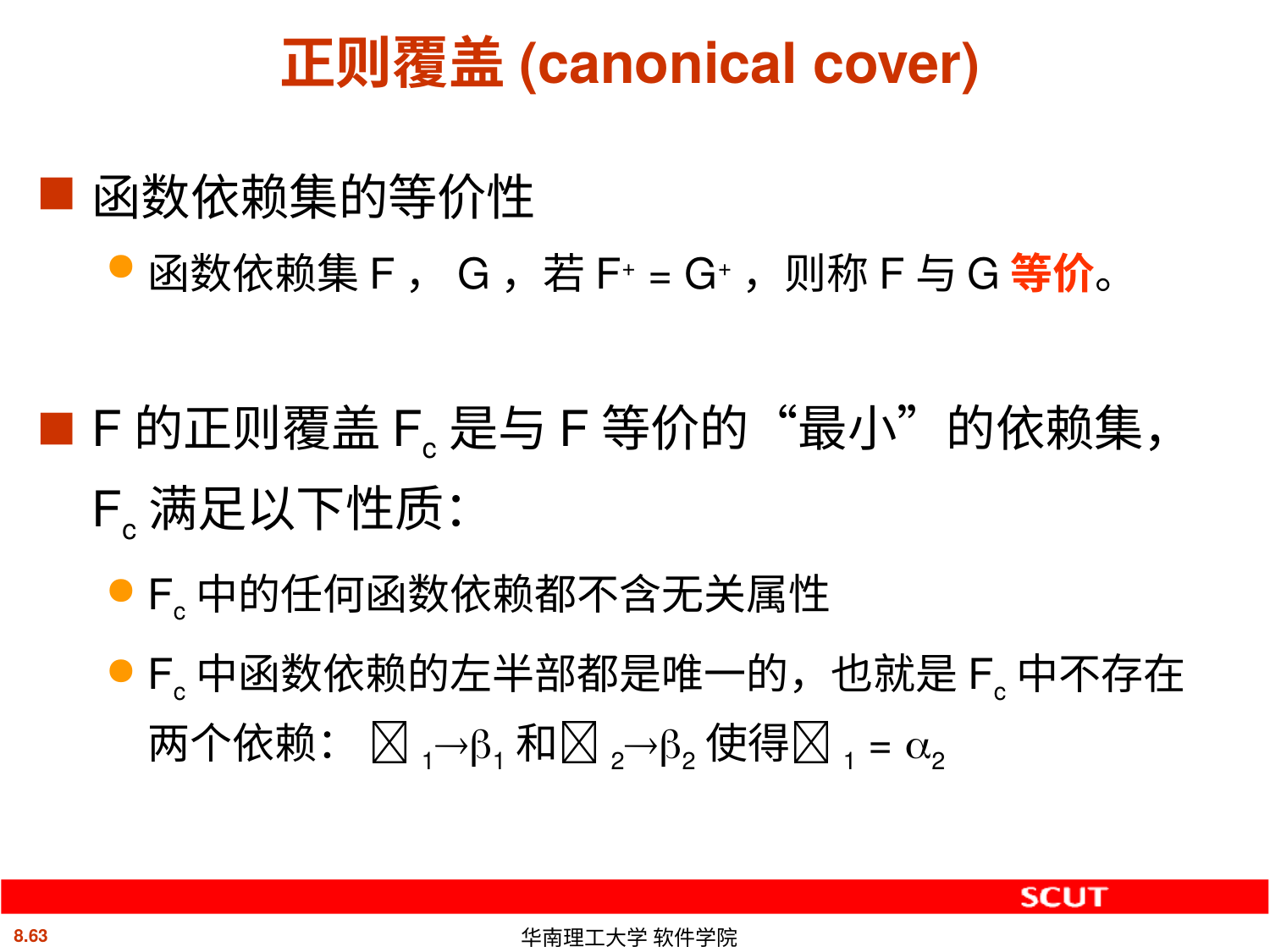

# 正则覆盖(canonical cover)
函数依赖集的等价性
函数依赖集F，G，若F+ = G+，则称F与G等价。

F的正则覆盖Fc是与F等价的“最小”的依赖集，Fc满足以下性质：
Fc中的任何函数依赖都不含无关属性
Fc中函数依赖的左半部都是唯一的，也就是Fc中不存在两个依赖： α1→β1和α2→β2使得α1 = α2